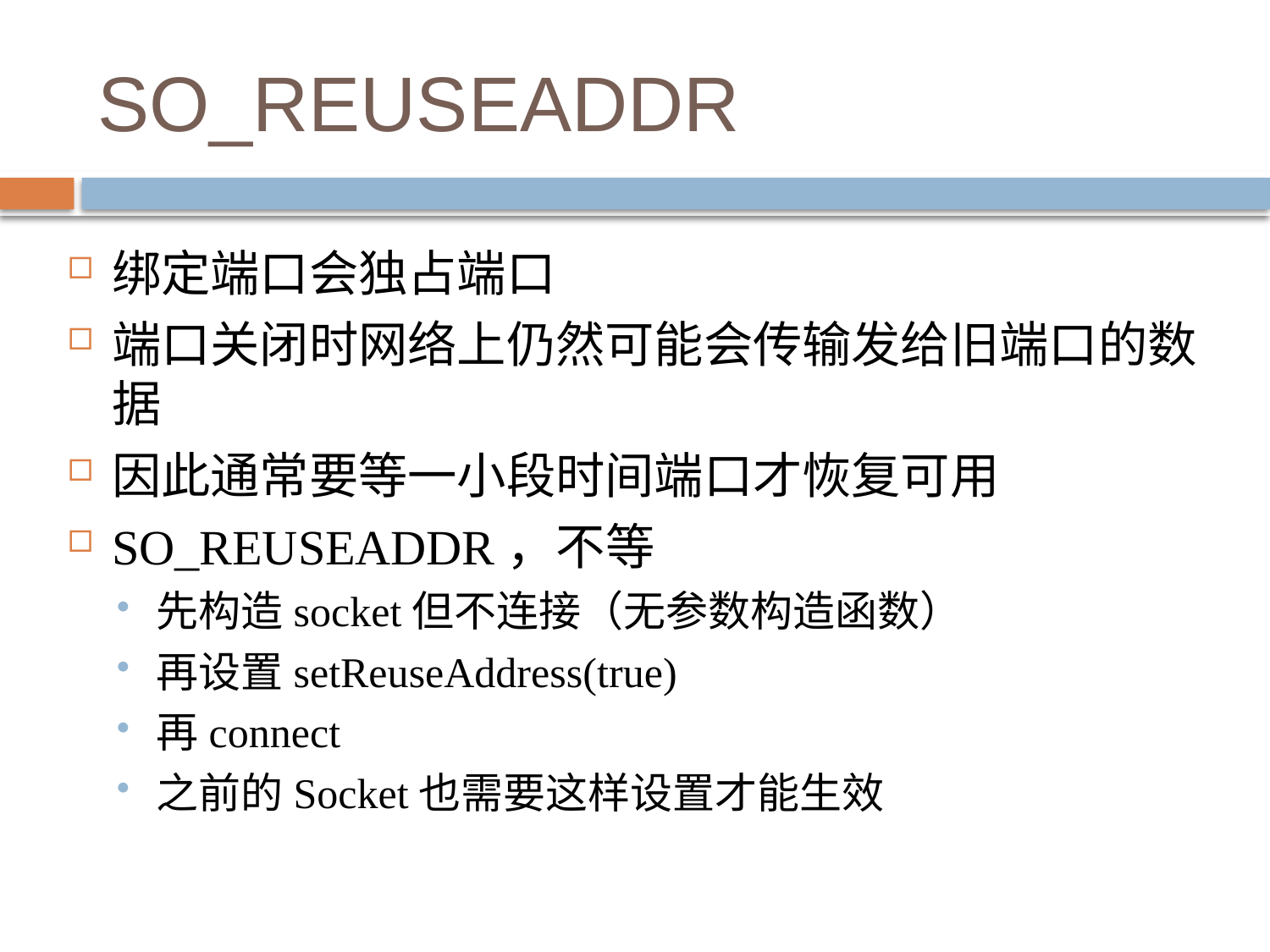

# SO_REUSEADDR
绑定端口会独占端口
端口关闭时网络上仍然可能会传输发给旧端口的数据
因此通常要等一小段时间端口才恢复可用
SO_REUSEADDR，不等
先构造socket但不连接（无参数构造函数）
再设置setReuseAddress(true)
再connect
之前的Socket也需要这样设置才能生效